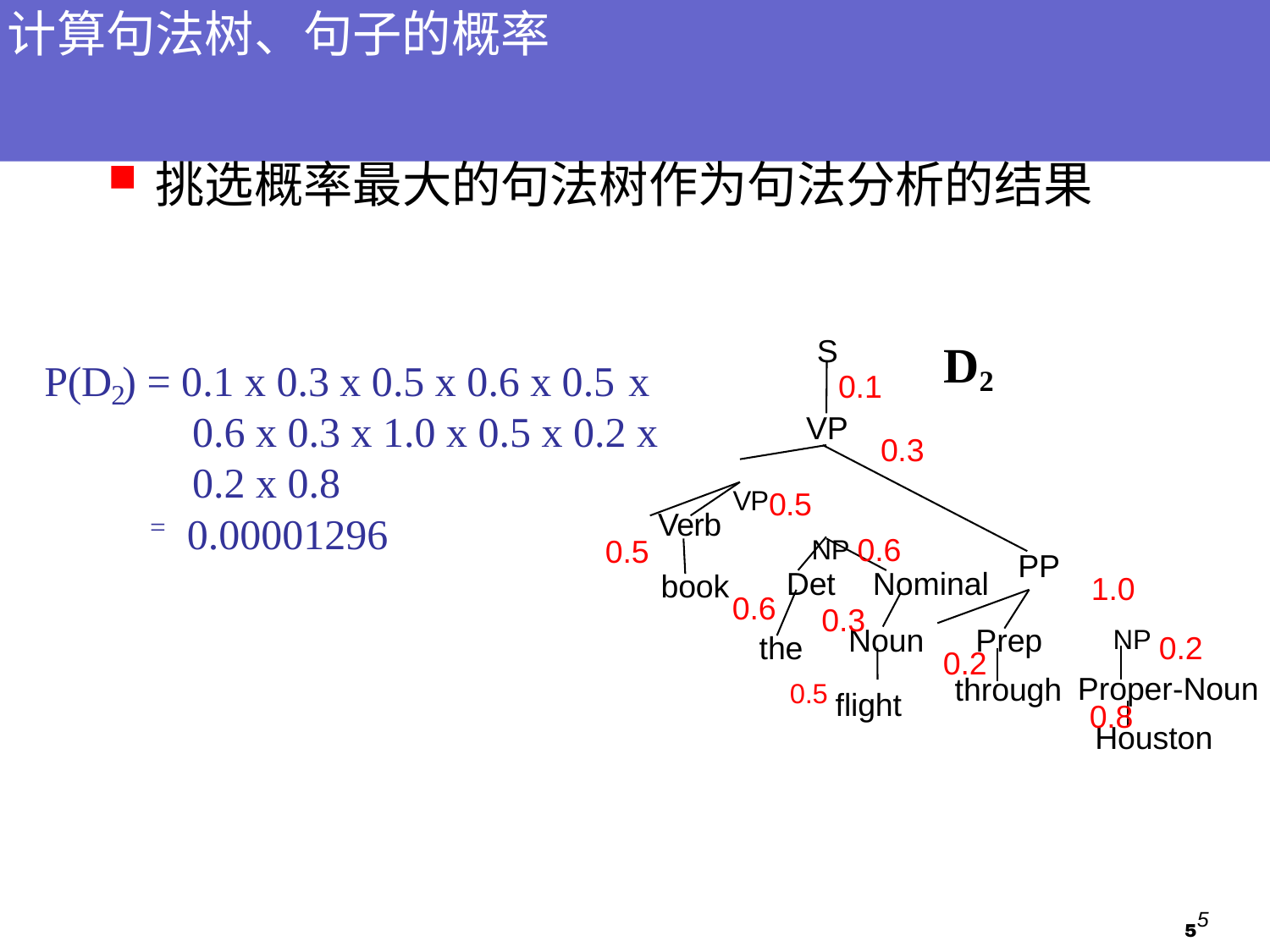

# 计算句法树、句子的概率
挑选概率最大的句法树作为句法分析的结果
D2
S
0.1
P(D ) = 0.1 x 0.3 x 0.5 x 0.6 x 0.5 x

2
VP  VP0.5
0.6 x 0.3 x 1.0 x 0.5 x 0.2 x
0.2 x 0.8
0.3

0.00001296
=
Verb
0.5
book
NP 0.6

PP
Det	Nominal
1.0
NP 0.2
Proper-Noun  0.8
0.6

0.3
Noun
Prep
the
0.2

0.5 flight
through

Houston
5522